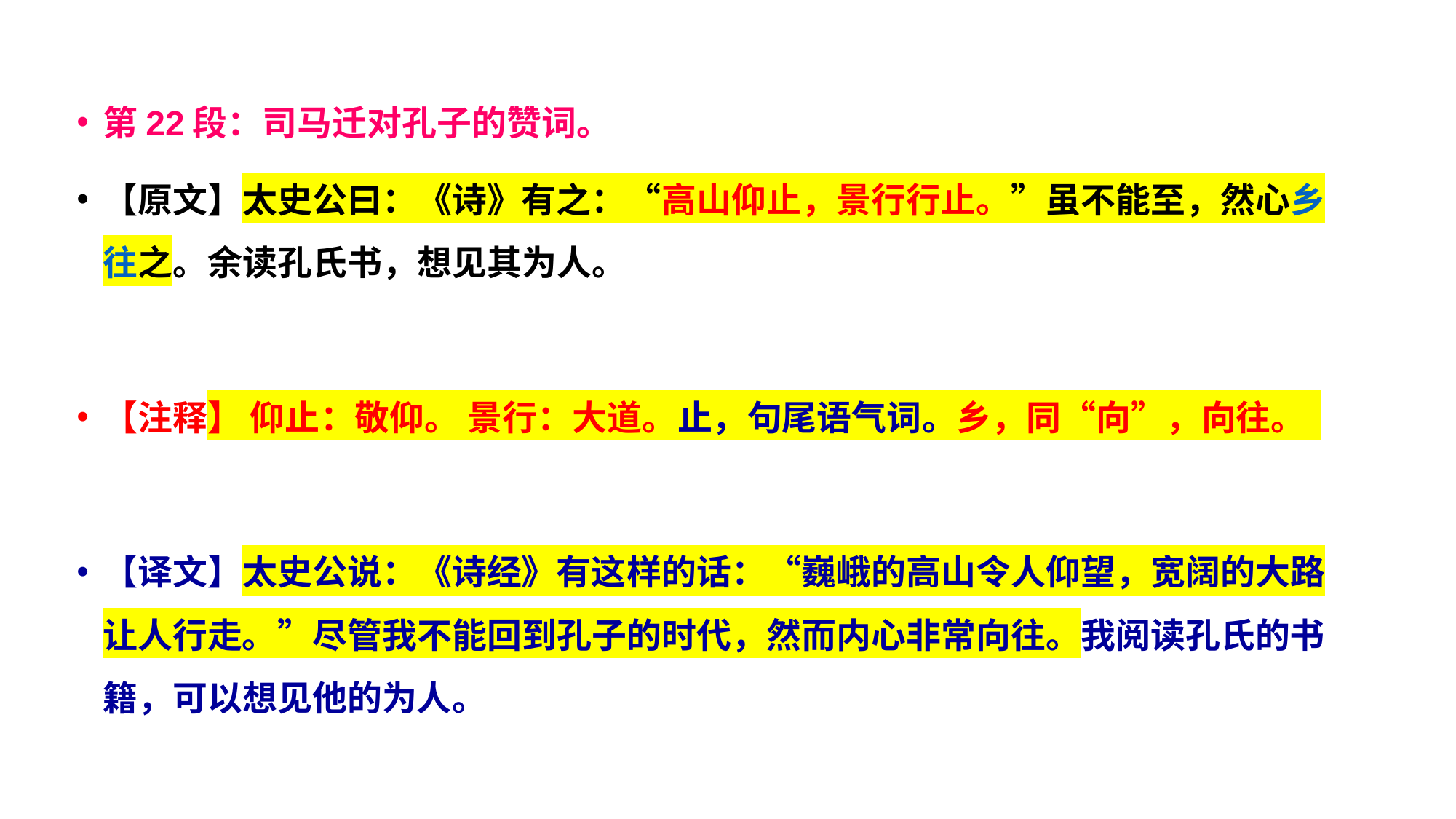

第22段：司马迁对孔子的赞词。
【原文】太史公曰：《诗》有之：“高山仰止，景行行止。”虽不能至，然心乡往之。余读孔氏书，想见其为人。

【注释】 仰止：敬仰。 景行：大道。止，句尾语气词。乡，同“向”，向往。

【译文】太史公说：《诗经》有这样的话：“巍峨的高山令人仰望，宽阔的大路让人行走。”尽管我不能回到孔子的时代，然而内心非常向往。我阅读孔氏的书籍，可以想见他的为人。